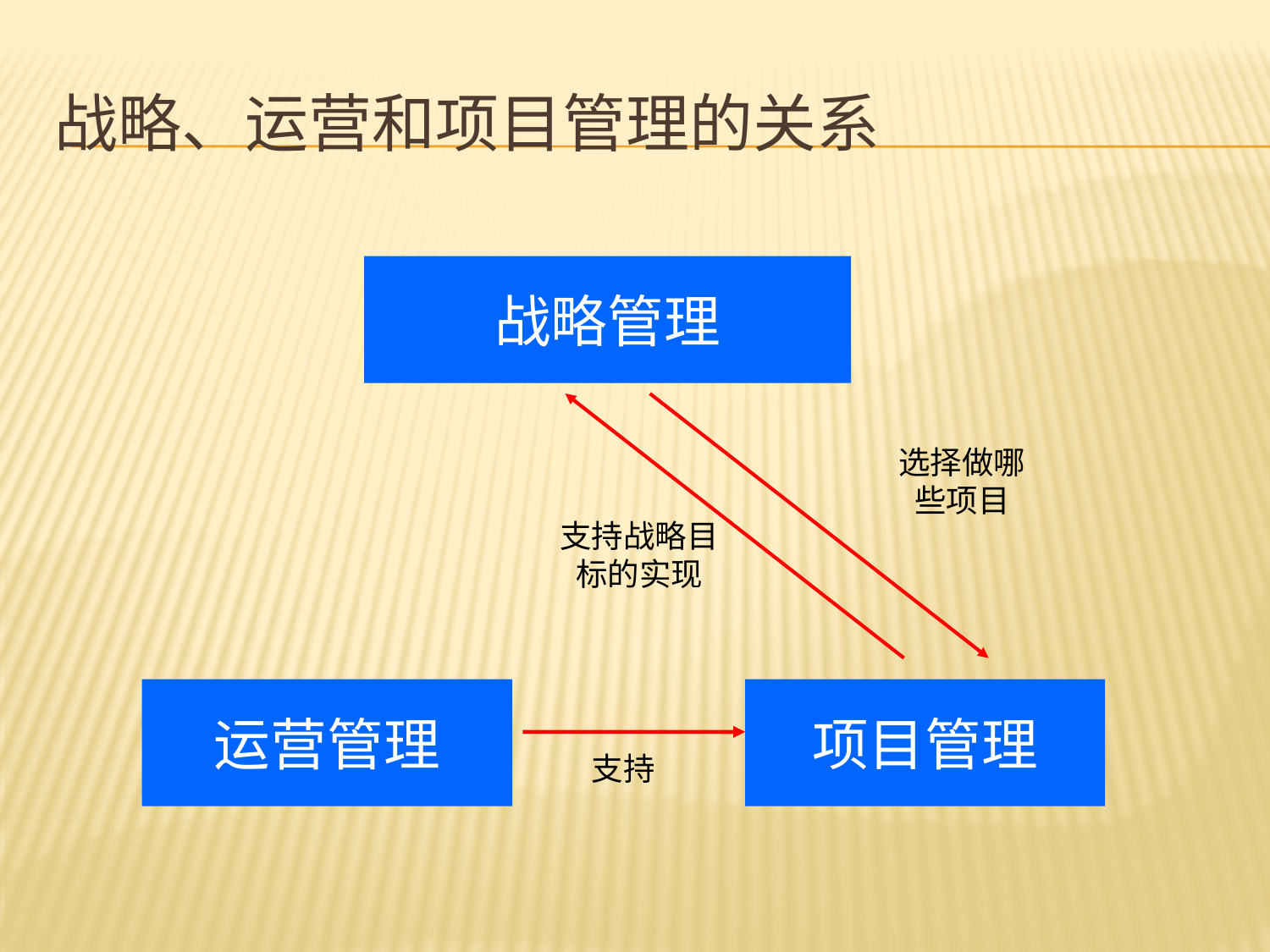

# 战略、运营和项目管理的关系
战略管理

选择做哪些项目
支持战略目标的实现
运营管理
项目管理

支持